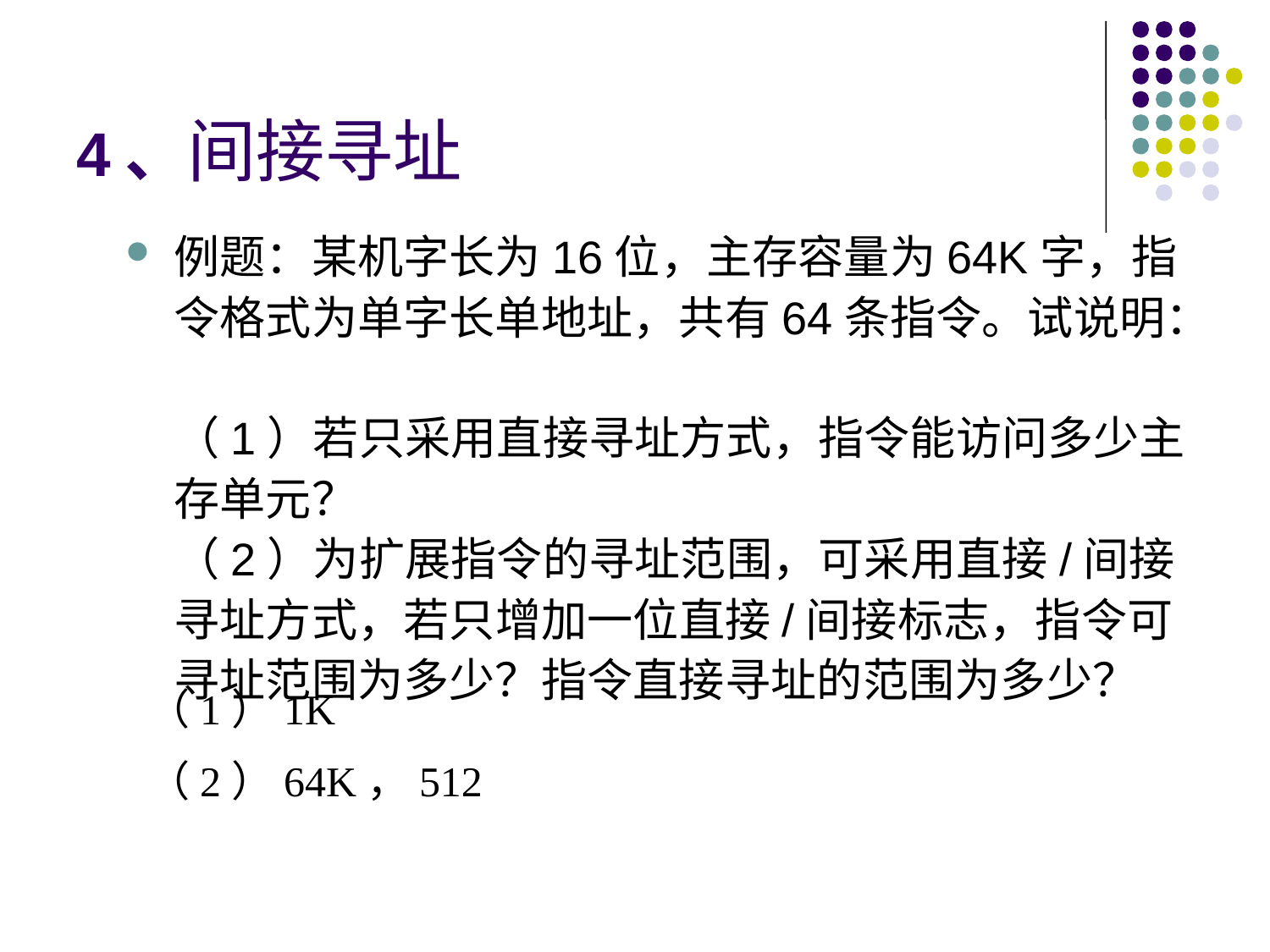

# 4、间接寻址
例题：某机字长为16位，主存容量为64K字，指令格式为单字长单地址，共有64条指令。试说明：
（1）若只采用直接寻址方式，指令能访问多少主存单元？
（2）为扩展指令的寻址范围，可采用直接/间接寻址方式，若只增加一位直接/间接标志，指令可寻址范围为多少？指令直接寻址的范围为多少？
（1）1K
（2）64K，512
14